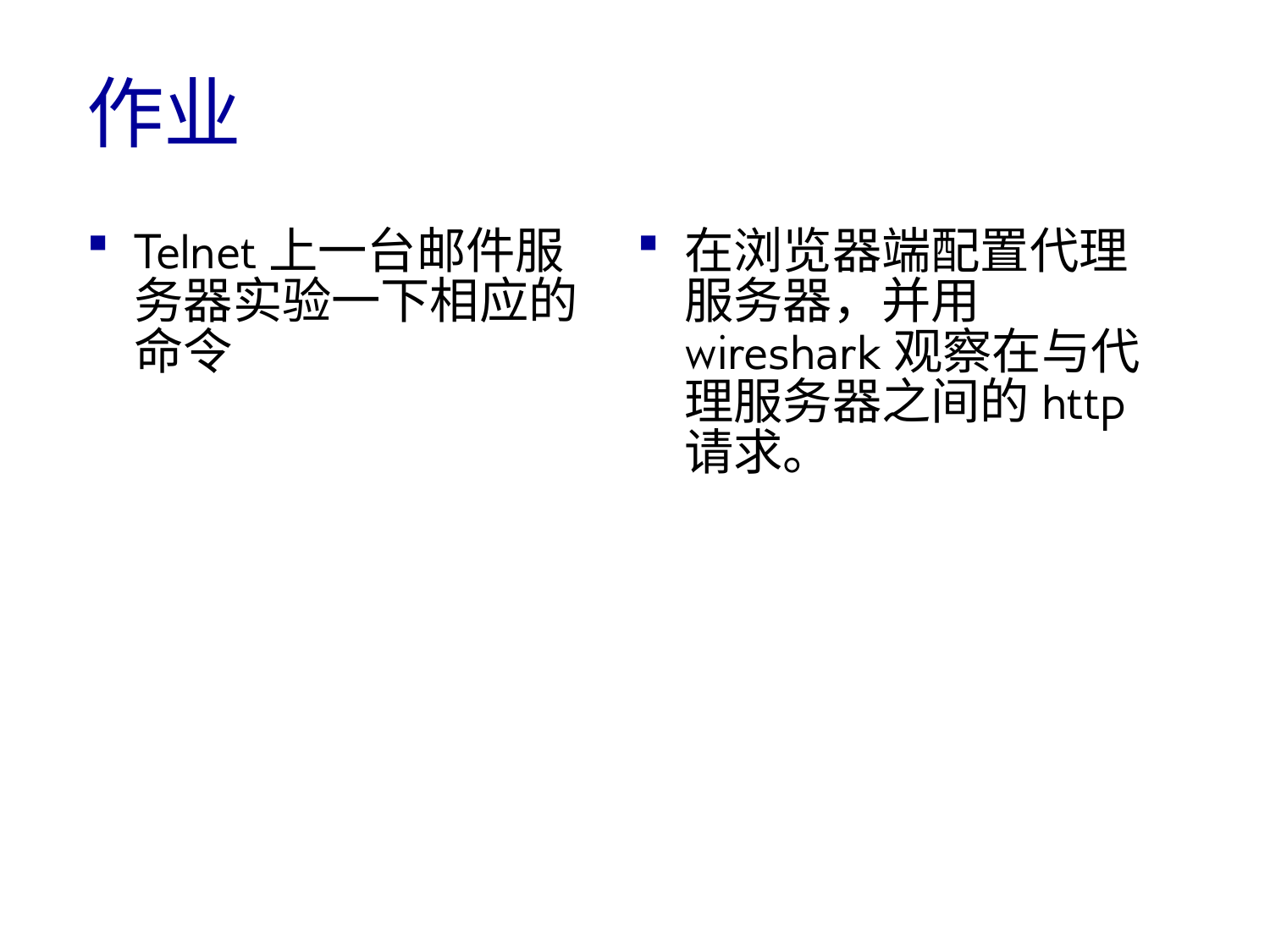

# 作业
Telnet上一台邮件服务器实验一下相应的命令
在浏览器端配置代理服务器，并用wireshark观察在与代理服务器之间的http请求。